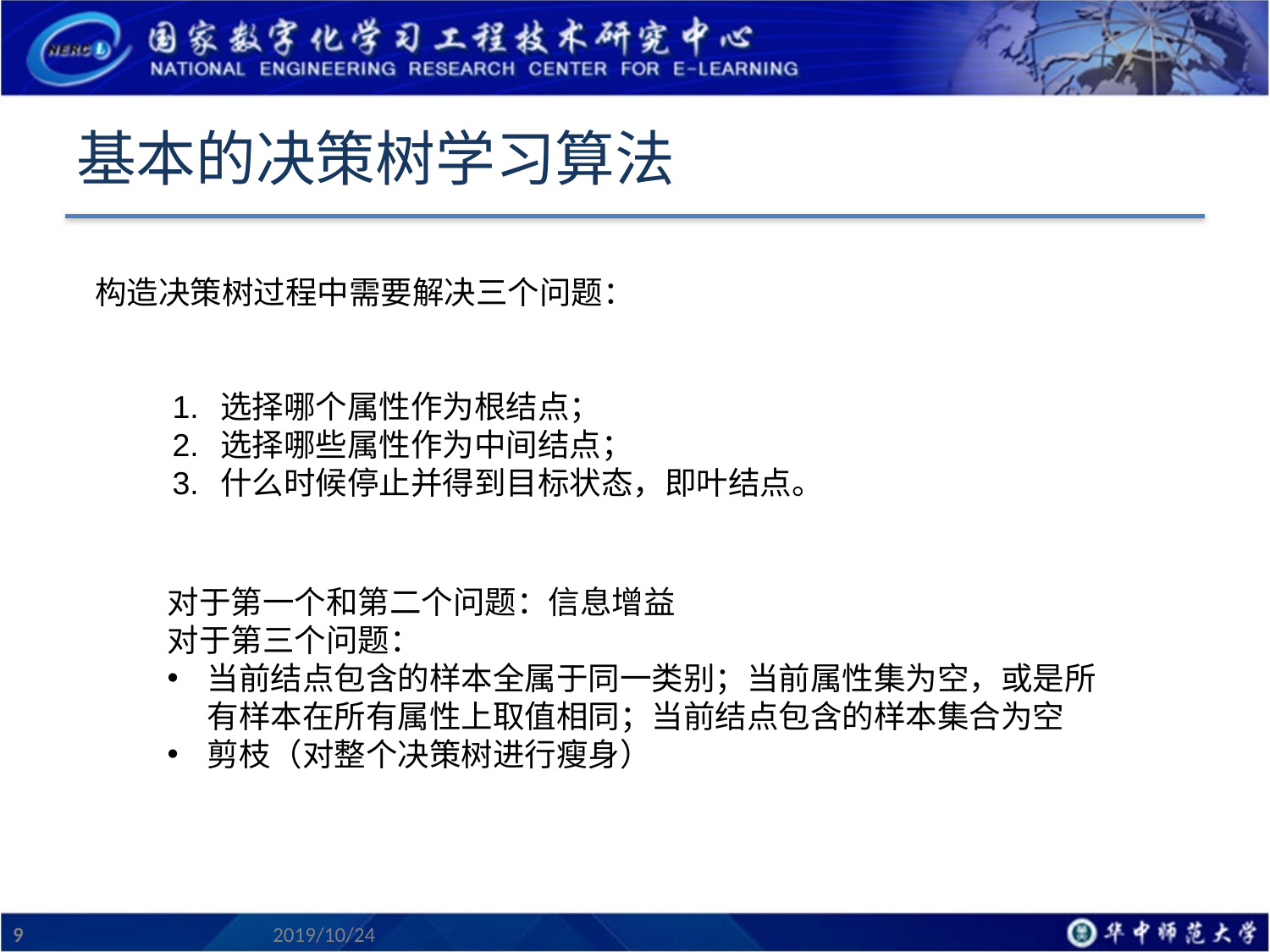

# 基本的决策树学习算法
构造决策树过程中需要解决三个问题：

选择哪个属性作为根结点；
选择哪些属性作为中间结点；
什么时候停止并得到目标状态，即叶结点。
对于第一个和第二个问题：信息增益
对于第三个问题：
当前结点包含的样本全属于同一类别；当前属性集为空，或是所有样本在所有属性上取值相同；当前结点包含的样本集合为空
剪枝（对整个决策树进行瘦身）
9
2019/10/24